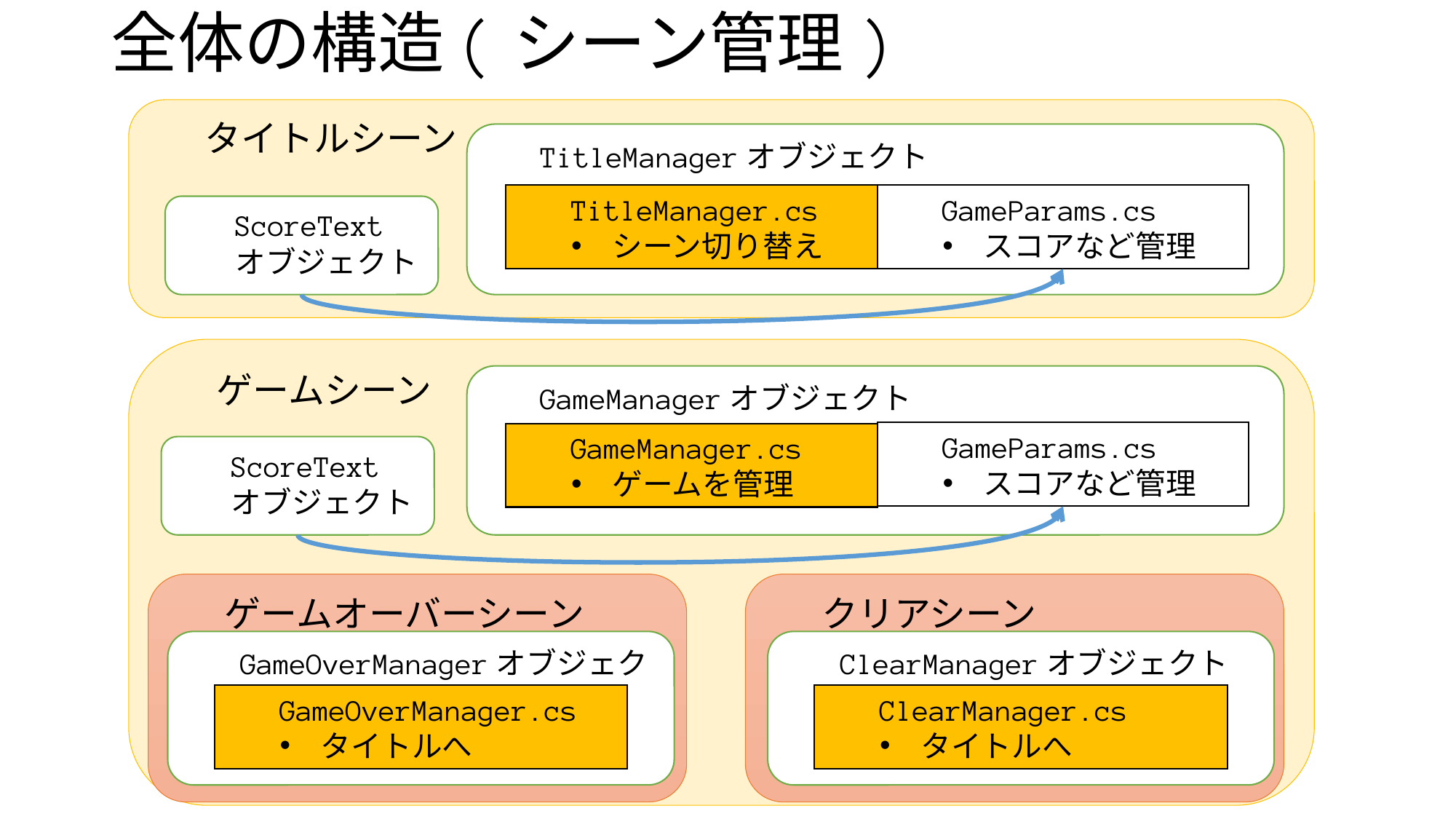

# 全体の構造(シーン管理)
タイトルシーン
TitleManagerオブジェクト
TitleManager.cs
シーン切り替え
GameParams.cs
スコアなど管理
ScoreText
オブジェクト
ゲームシーン
GameManagerオブジェクト
GameParams.cs
スコアなど管理
GameManager.cs
ゲームを管理
ScoreText
オブジェクト
ゲームオーバーシーン
クリアシーン
GameOverManagerオブジェクト
ClearManagerオブジェクト
GameOverManager.cs
タイトルへ
ClearManager.cs
タイトルへ